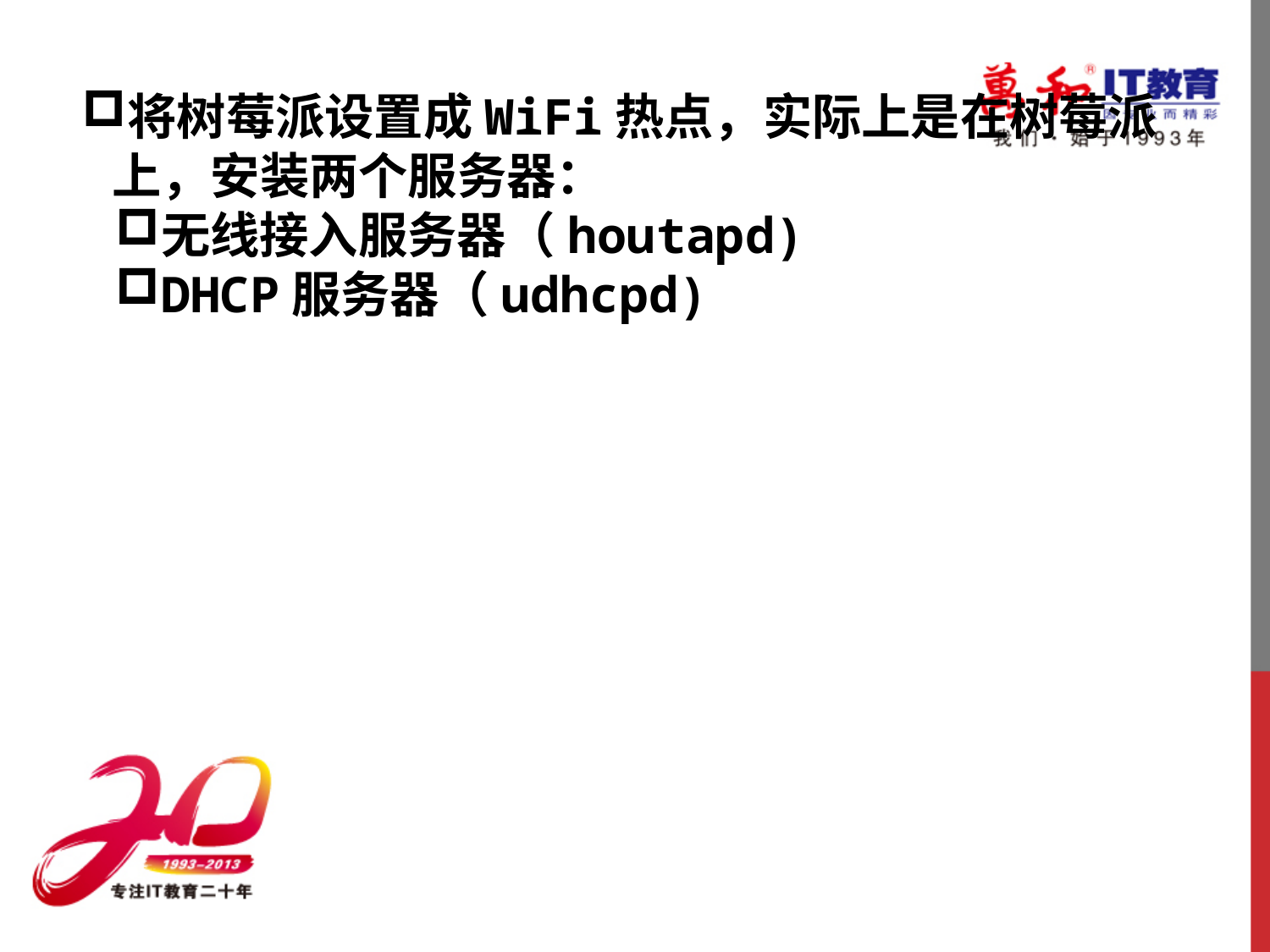

将树莓派设置成WiFi热点，实际上是在树莓派上，安装两个服务器：
无线接入服务器（houtapd)
DHCP服务器（udhcpd)